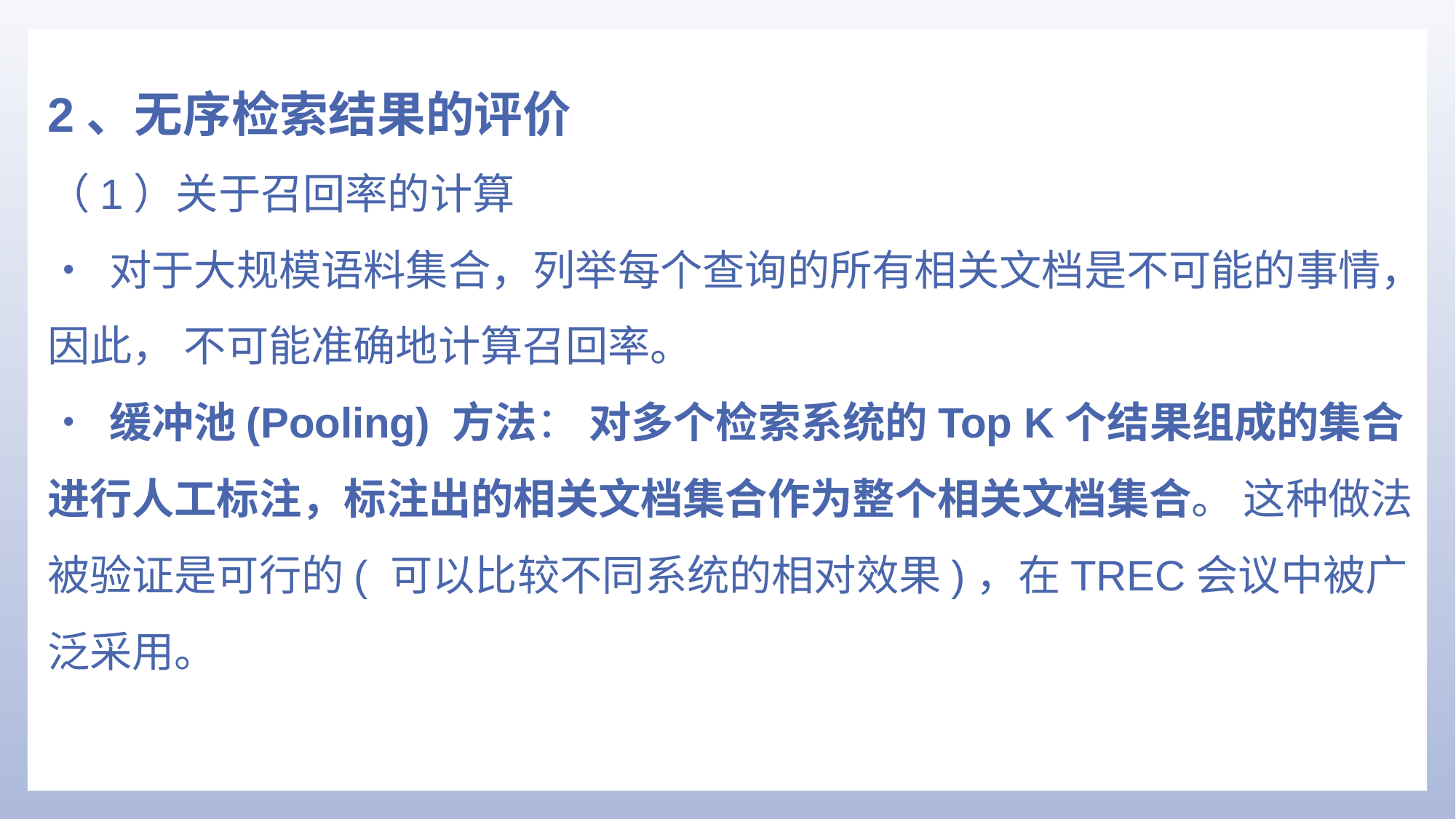

2、无序检索结果的评价
（1）关于召回率的计算
• 对于大规模语料集合，列举每个查询的所有相关文档是不可能的事情，因此， 不可能准确地计算召回率。
• 缓冲池(Pooling) 方法： 对多个检索系统的Top K个结果组成的集合进行人工标注，标注出的相关文档集合作为整个相关文档集合。 这种做法
被验证是可行的( 可以比较不同系统的相对效果)，在TREC会议中被广泛采用。